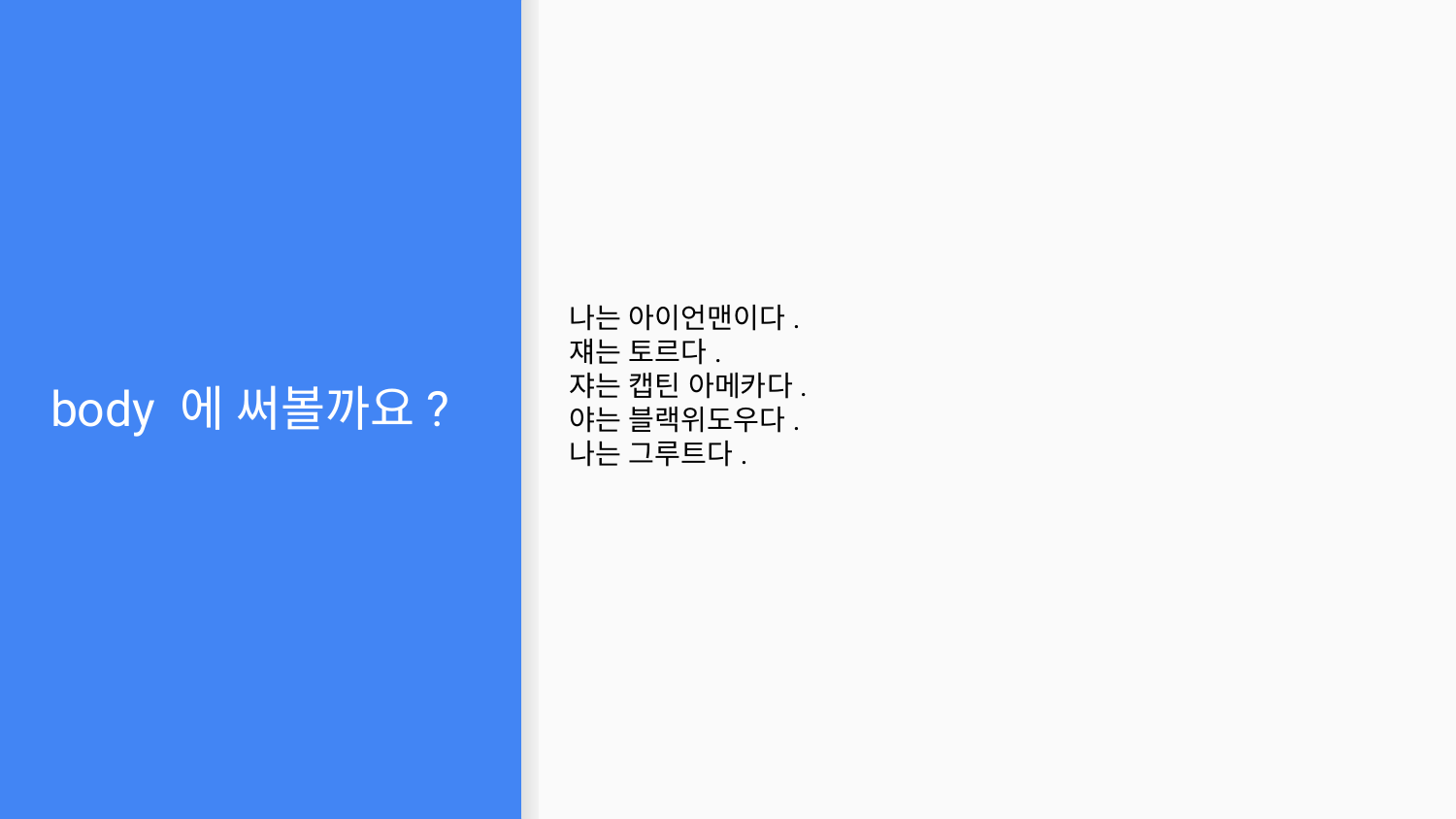

# body 에 써볼까요?
나는 아이언맨이다.
쟤는 토르다.
쟈는 캡틴 아메카다.
야는 블랙위도우다.
나는 그루트다.